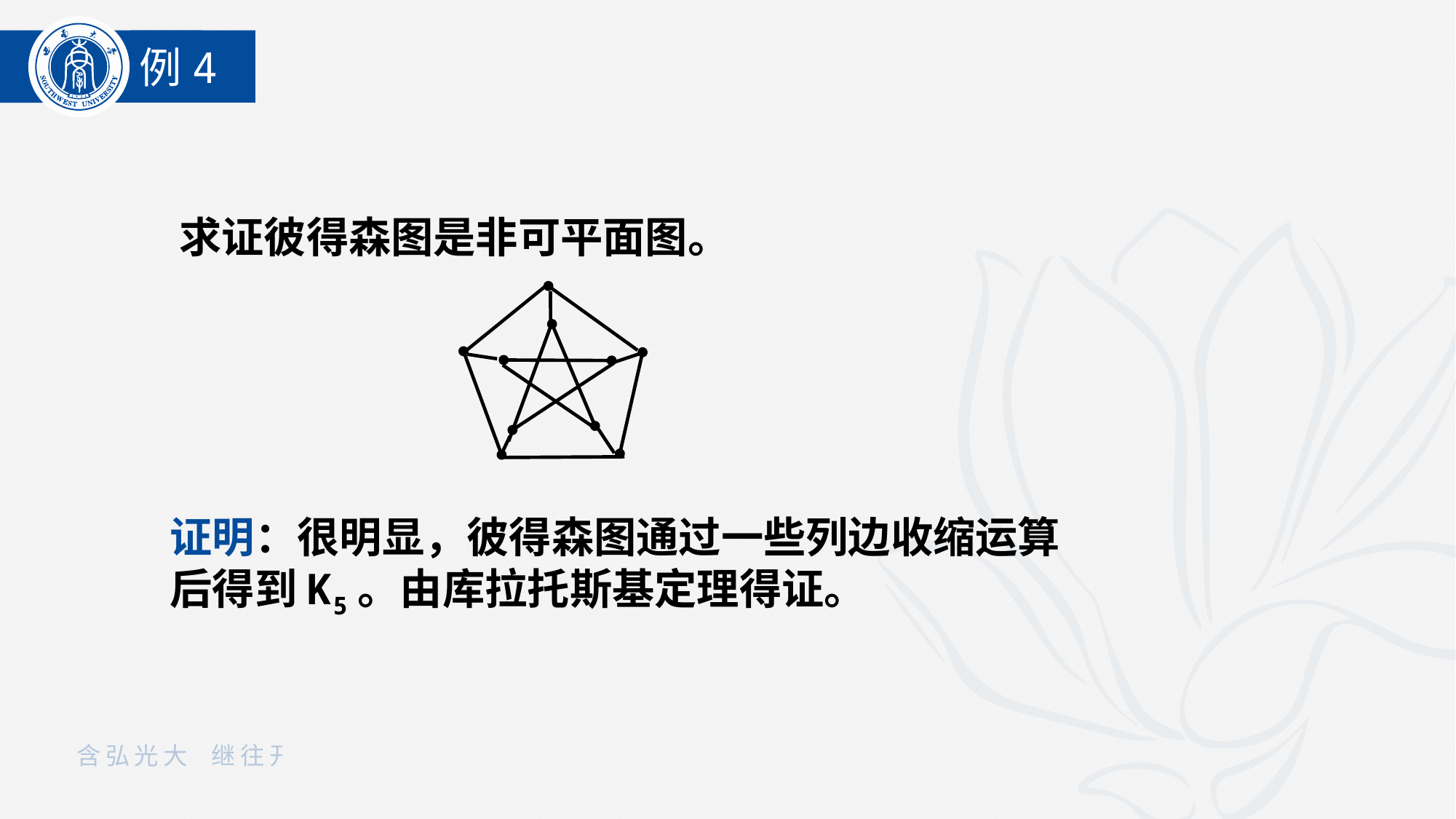

例4
求证彼得森图是非可平面图。

证明：很明显，彼得森图通过一些列边收缩运算后得到K5。由库拉托斯基定理得证。